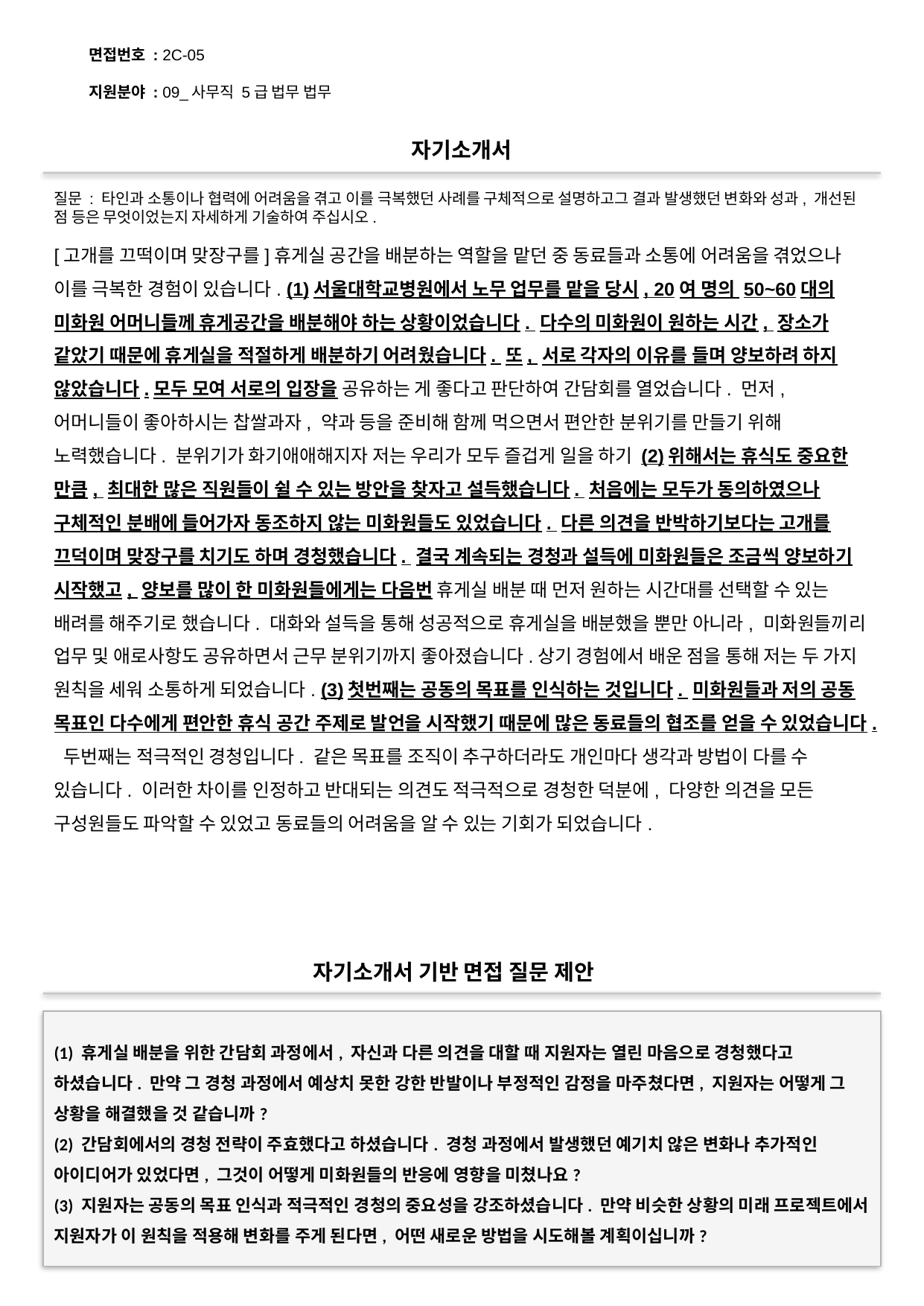

면접번호 : 2C-05

지원분야 : 09_사무직 5급 법무 법무
#

자기소개서

질문 : 타인과 소통이나 협력에 어려움을 겪고 이를 극복했던 사례를 구체적으로 설명하고그 결과 발생했던 변화와 성과, 개선된 점 등은 무엇이었는지 자세하게 기술하여 주십시오.

[고개를 끄떡이며 맞장구를]휴게실 공간을 배분하는 역할을 맡던 중 동료들과 소통에 어려움을 겪었으나 이를 극복한 경험이 있습니다. (1)서울대학교병원에서 노무 업무를 맡을 당시, 20여 명의 50~60대의 미화원 어머니들께 휴게공간을 배분해야 하는 상황이었습니다. 다수의 미화원이 원하는 시간, 장소가 같았기 때문에 휴게실을 적절하게 배분하기 어려웠습니다. 또, 서로 각자의 이유를 들며 양보하려 하지 않았습니다.모두 모여 서로의 입장을 공유하는 게 좋다고 판단하여 간담회를 열었습니다. 먼저, 어머니들이 좋아하시는 찹쌀과자, 약과 등을 준비해 함께 먹으면서 편안한 분위기를 만들기 위해 노력했습니다. 분위기가 화기애애해지자 저는 우리가 모두 즐겁게 일을 하기 (2)위해서는 휴식도 중요한 만큼, 최대한 많은 직원들이 쉴 수 있는 방안을 찾자고 설득했습니다. 처음에는 모두가 동의하였으나 구체적인 분배에 들어가자 동조하지 않는 미화원들도 있었습니다. 다른 의견을 반박하기보다는 고개를 끄덕이며 맞장구를 치기도 하며 경청했습니다. 결국 계속되는 경청과 설득에 미화원들은 조금씩 양보하기 시작했고, 양보를 많이 한 미화원들에게는 다음번 휴게실 배분 때 먼저 원하는 시간대를 선택할 수 있는 배려를 해주기로 했습니다. 대화와 설득을 통해 성공적으로 휴게실을 배분했을 뿐만 아니라, 미화원들끼리 업무 및 애로사항도 공유하면서 근무 분위기까지 좋아졌습니다.상기 경험에서 배운 점을 통해 저는 두 가지 원칙을 세워 소통하게 되었습니다. (3)첫번째는 공동의 목표를 인식하는 것입니다. 미화원들과 저의 공동 목표인 다수에게 편안한 휴식 공간 주제로 발언을 시작했기 때문에 많은 동료들의 협조를 얻을 수 있었습니다. 두번째는 적극적인 경청입니다. 같은 목표를 조직이 추구하더라도 개인마다 생각과 방법이 다를 수 있습니다. 이러한 차이를 인정하고 반대되는 의견도 적극적으로 경청한 덕분에, 다양한 의견을 모든 구성원들도 파악할 수 있었고 동료들의 어려움을 알 수 있는 기회가 되었습니다.

자기소개서 기반 면접 질문 제안

(1) 휴게실 배분을 위한 간담회 과정에서, 자신과 다른 의견을 대할 때 지원자는 열린 마음으로 경청했다고 하셨습니다. 만약 그 경청 과정에서 예상치 못한 강한 반발이나 부정적인 감정을 마주쳤다면, 지원자는 어떻게 그 상황을 해결했을 것 같습니까?
(2) 간담회에서의 경청 전략이 주효했다고 하셨습니다. 경청 과정에서 발생했던 예기치 않은 변화나 추가적인 아이디어가 있었다면, 그것이 어떻게 미화원들의 반응에 영향을 미쳤나요?
(3) 지원자는 공동의 목표 인식과 적극적인 경청의 중요성을 강조하셨습니다. 만약 비슷한 상황의 미래 프로젝트에서 지원자가 이 원칙을 적용해 변화를 주게 된다면, 어떤 새로운 방법을 시도해볼 계획이십니까?